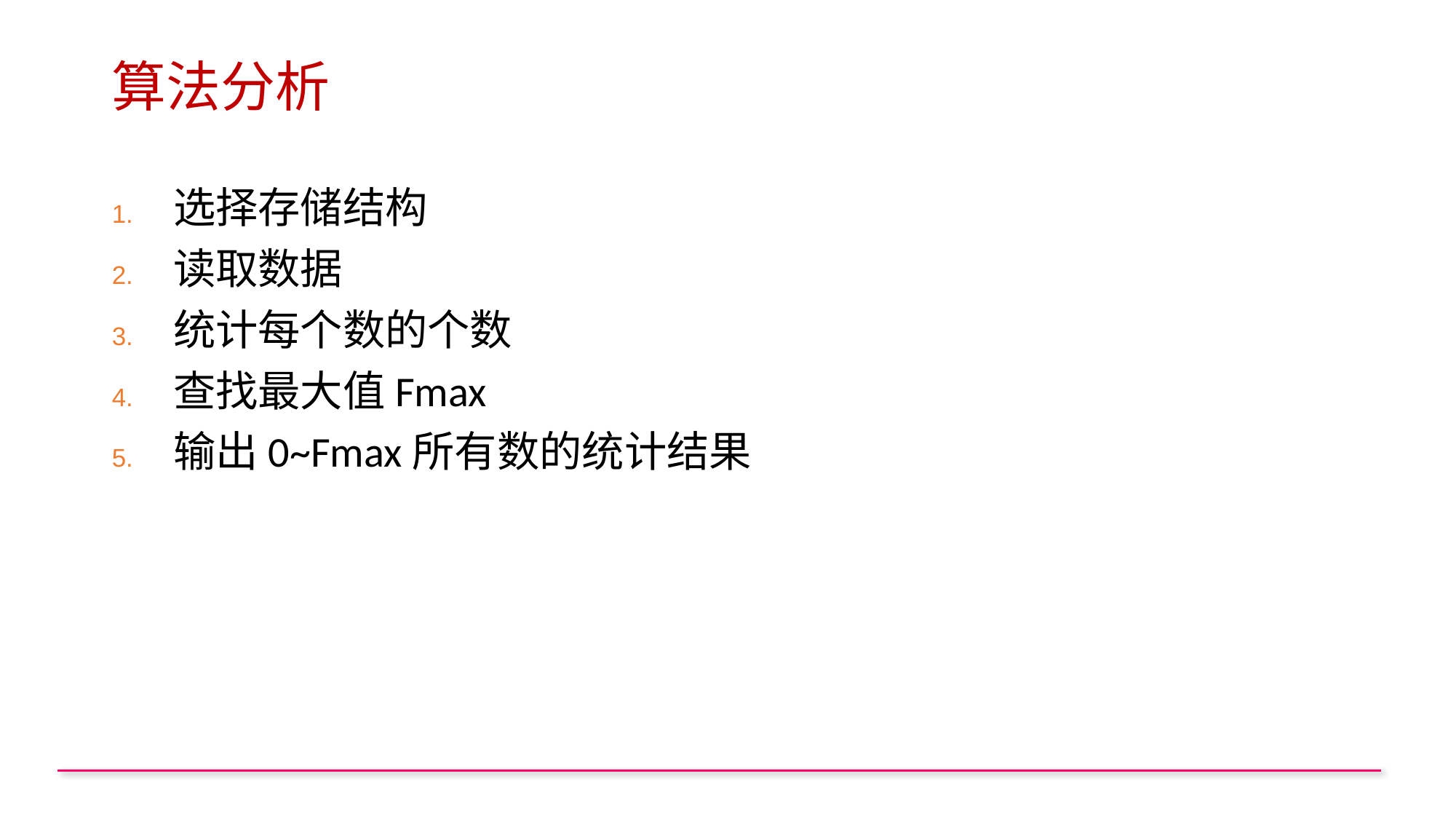

# 算法分析
选择存储结构
读取数据
统计每个数的个数
查找最大值Fmax
输出0~Fmax所有数的统计结果